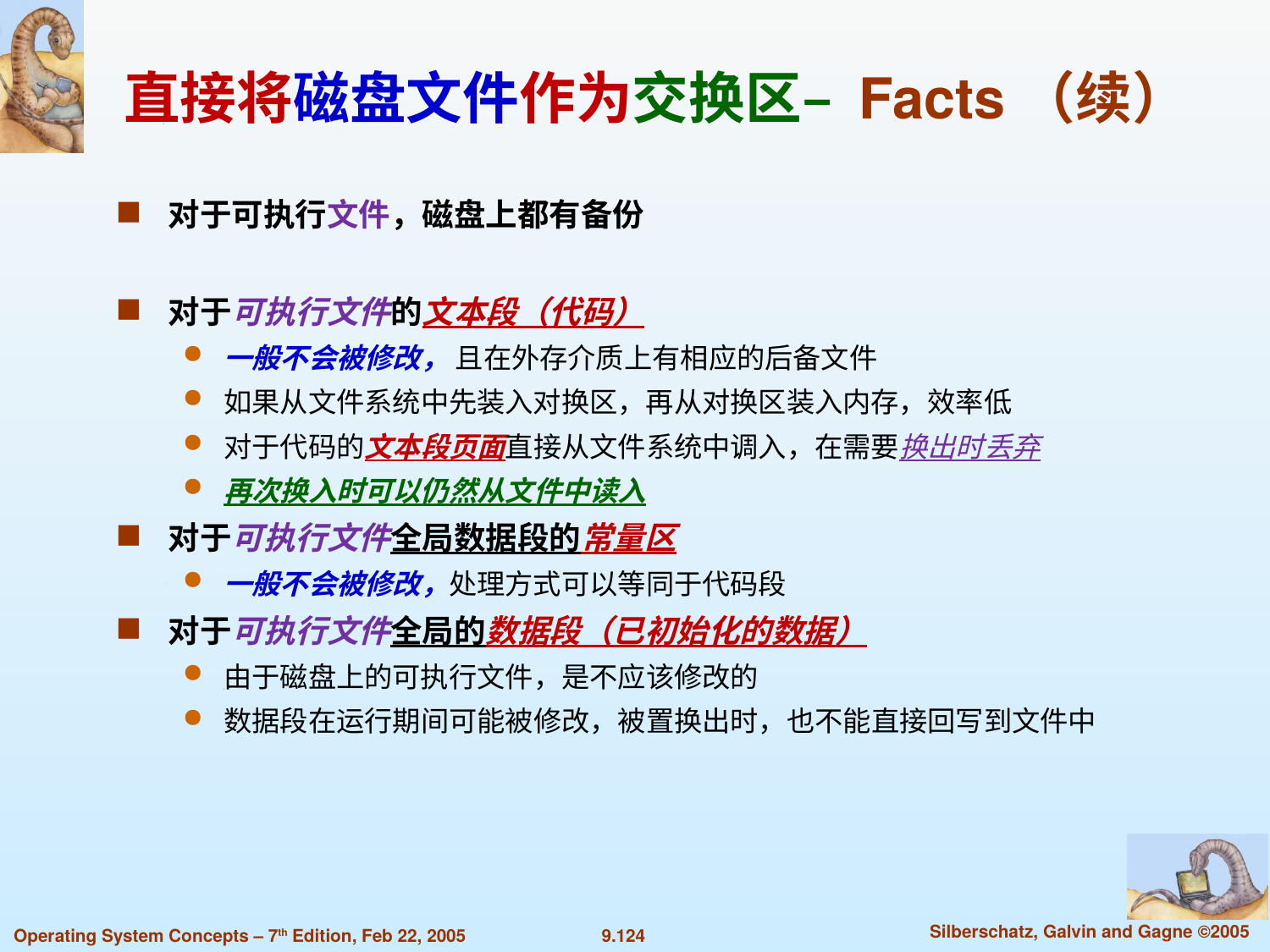

直接将磁盘文件作为交换区– Facts（续）
对于可执行文件，磁盘上都有备份

对于可执行文件的文本段（代码）
一般不会被修改， 且在外存介质上有相应的后备文件
如果从文件系统中先装入对换区，再从对换区装入内存，效率低
对于代码的文本段页面直接从文件系统中调入，在需要换出时丢弃
再次换入时可以仍然从文件中读入
对于可执行文件全局数据段的常量区
一般不会被修改，处理方式可以等同于代码段
对于可执行文件全局的数据段（已初始化的数据）
由于磁盘上的可执行文件，是不应该修改的
数据段在运行期间可能被修改，被置换出时，也不能直接回写到文件中